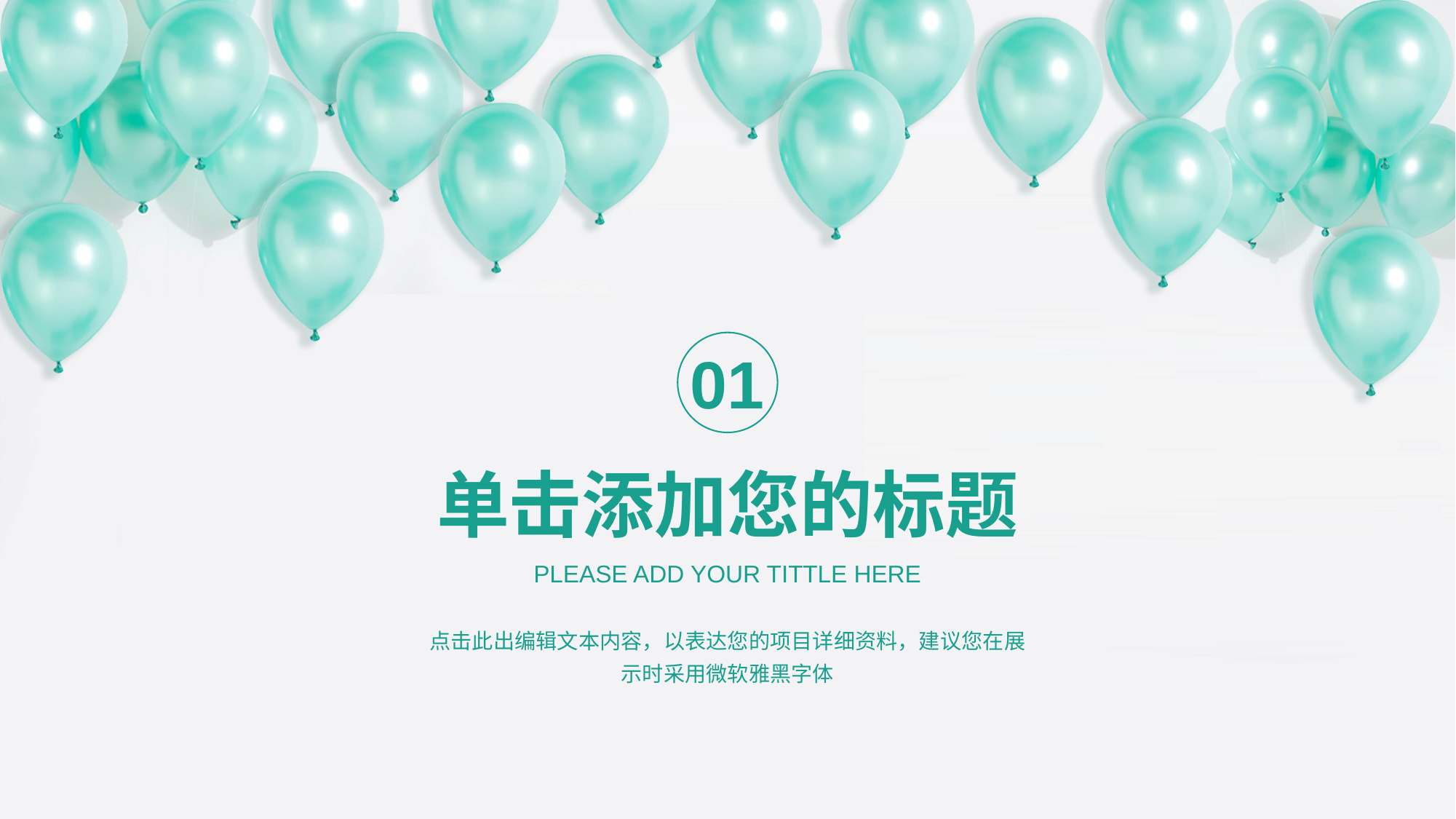

01
单击添加您的标题
PLEASE ADD YOUR TITTLE HERE
点击此出编辑文本内容，以表达您的项目详细资料，建议您在展示时采用微软雅黑字体